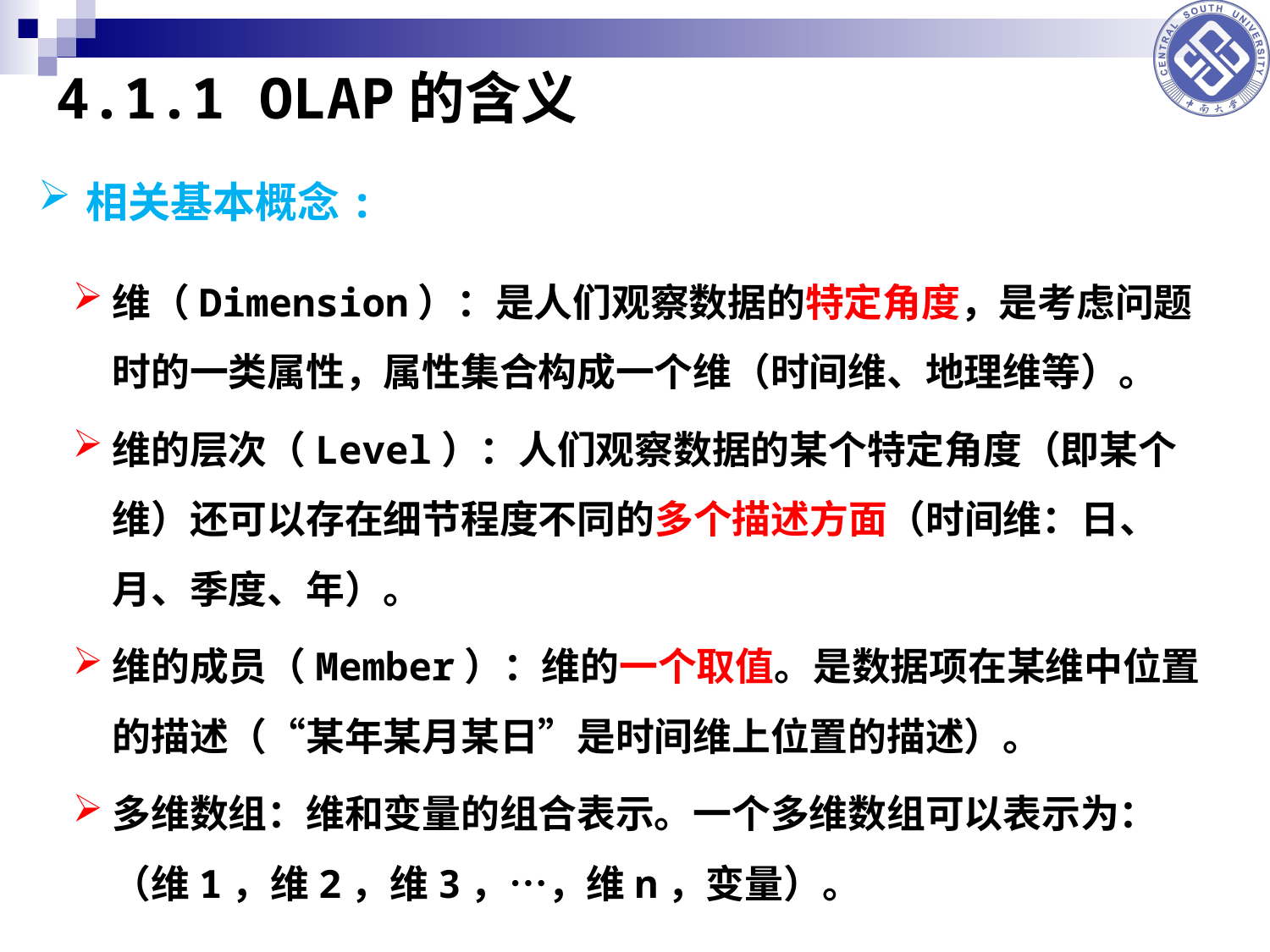

4.1.1 OLAP的含义
相关基本概念:
维（Dimension）：是人们观察数据的特定角度，是考虑问题时的一类属性，属性集合构成一个维（时间维、地理维等）。
维的层次（Level）：人们观察数据的某个特定角度（即某个维）还可以存在细节程度不同的多个描述方面（时间维：日、月、季度、年）。
维的成员（Member）：维的一个取值。是数据项在某维中位置的描述（“某年某月某日”是时间维上位置的描述）。
多维数组：维和变量的组合表示。一个多维数组可以表示为：（维1，维2，维3，…，维n，变量）。